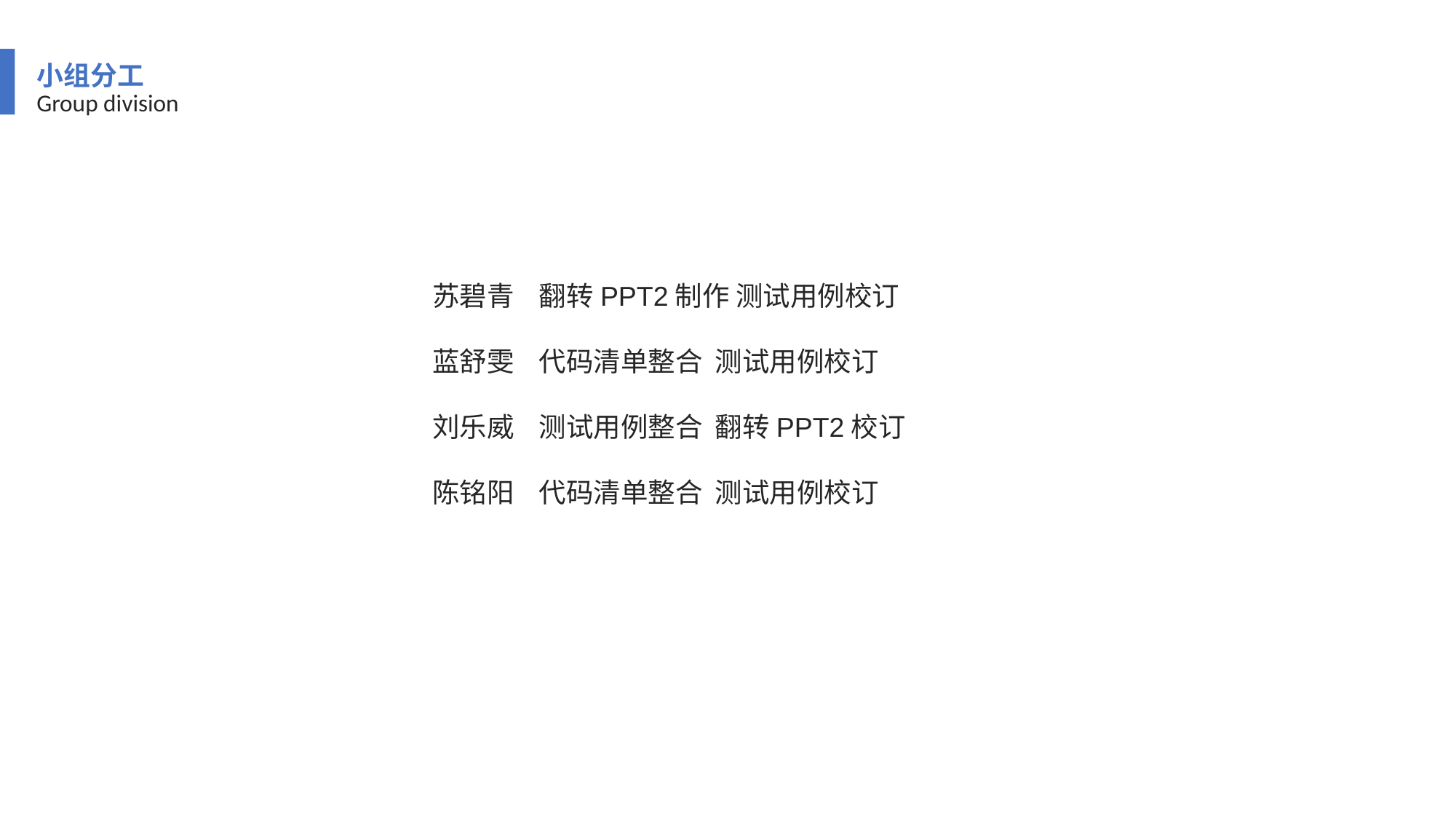

小组分工
Group division
苏碧青    翻转PPT2制作 测试用例校订

蓝舒雯    代码清单整合  测试用例校订

刘乐威    测试用例整合  翻转PPT2校订

陈铭阳    代码清单整合  测试用例校订